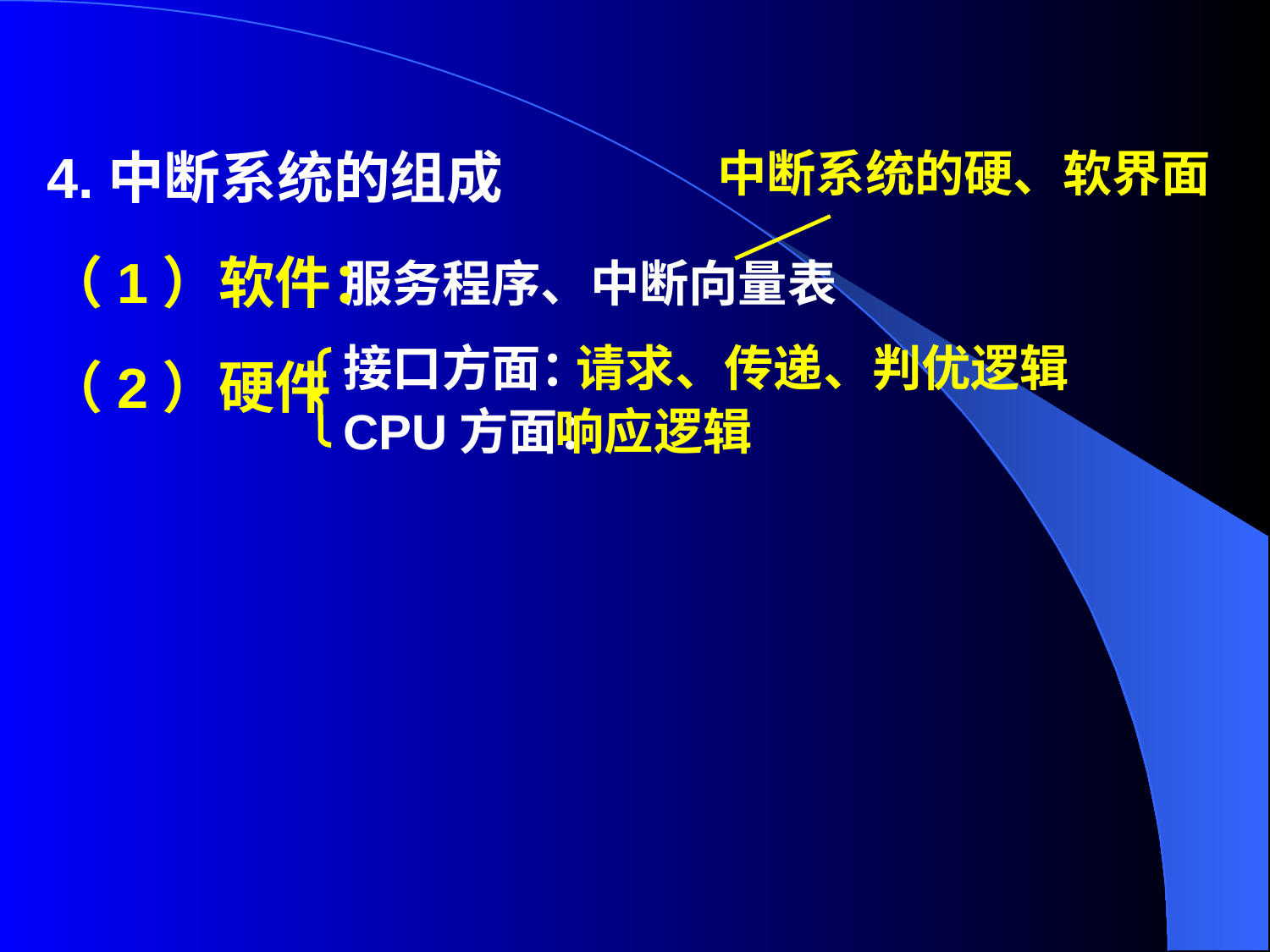

4.中断系统的组成
中断系统的硬、软界面

（1）软件：
服务程序、中断向量表
接口方面：
请求、传递、判优逻辑
（2）硬件

CPU方面：
响应逻辑